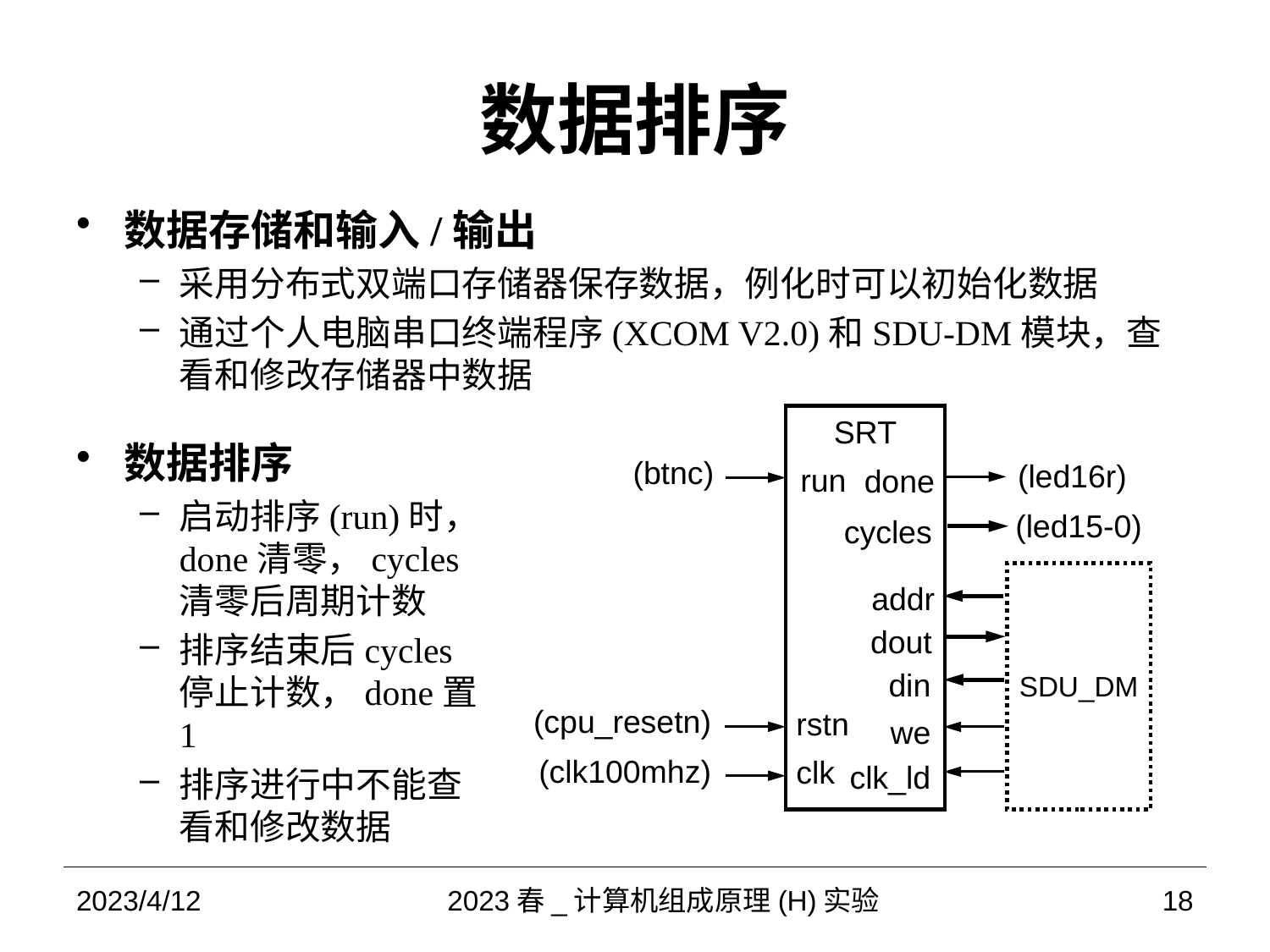

# 数据排序
数据存储和输入/输出
采用分布式双端口存储器保存数据，例化时可以初始化数据
通过个人电脑串口终端程序(XCOM V2.0)和SDU-DM模块，查看和修改存储器中数据
SRT
run
done
(btnc)
(led16r)
cycles
(led15-0)
addr
SDU_DM
dout
din
we
(cpu_resetn)
rstn
clk_ld
(clk100mhz)
clk
数据排序
启动排序(run)时，done清零，cycles清零后周期计数
排序结束后cycles停止计数，done置1
排序进行中不能查看和修改数据
2023/4/12
2023春_计算机组成原理(H)实验
18